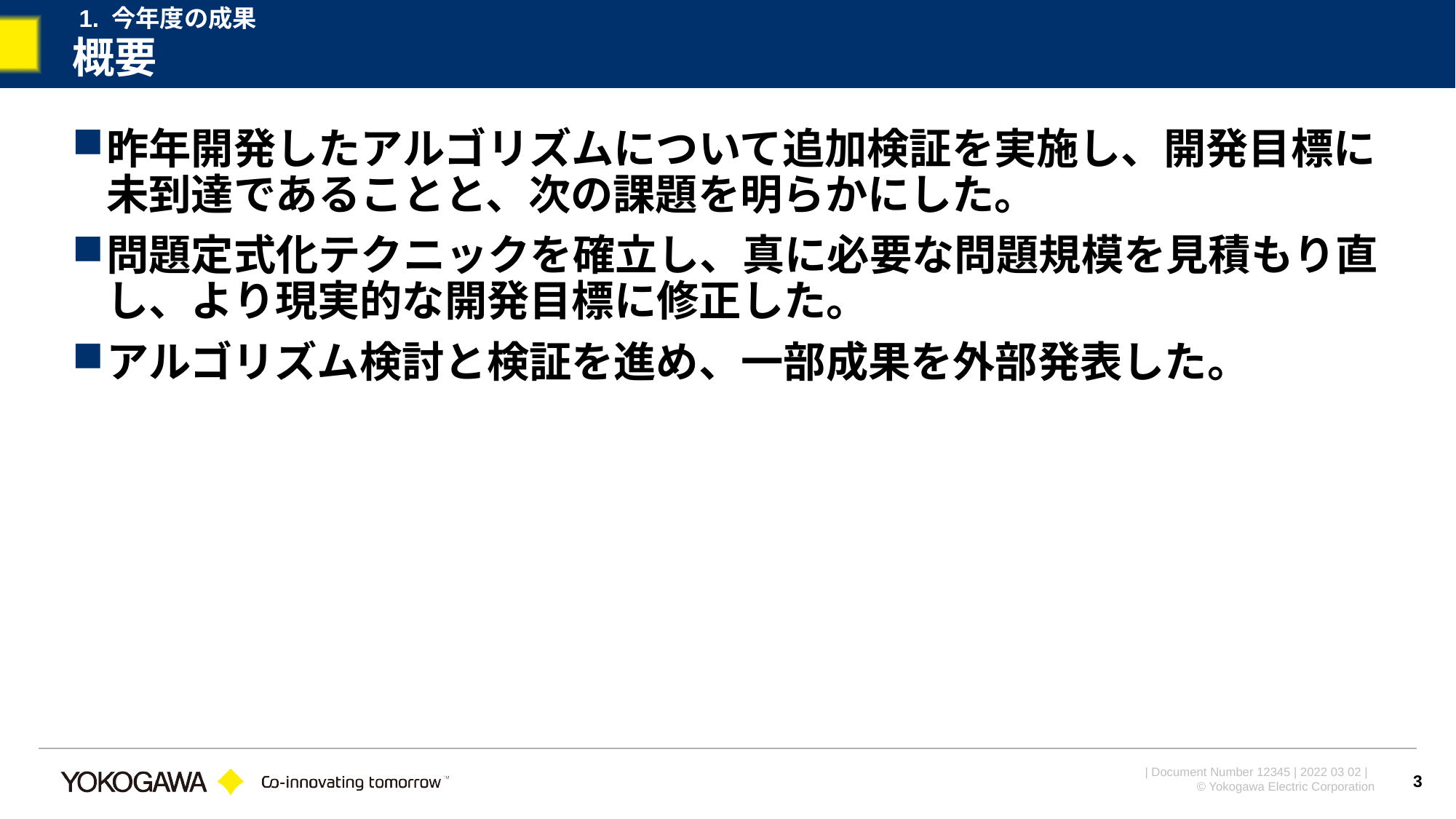

1. 今年度の成果
# 概要
昨年開発したアルゴリズムについて追加検証を実施し、開発目標に未到達であることと、次の課題を明らかにした。
問題定式化テクニックを確立し、真に必要な問題規模を見積もり直し、より現実的な開発目標に修正した。
アルゴリズム検討と検証を進め、一部成果を外部発表した。
3